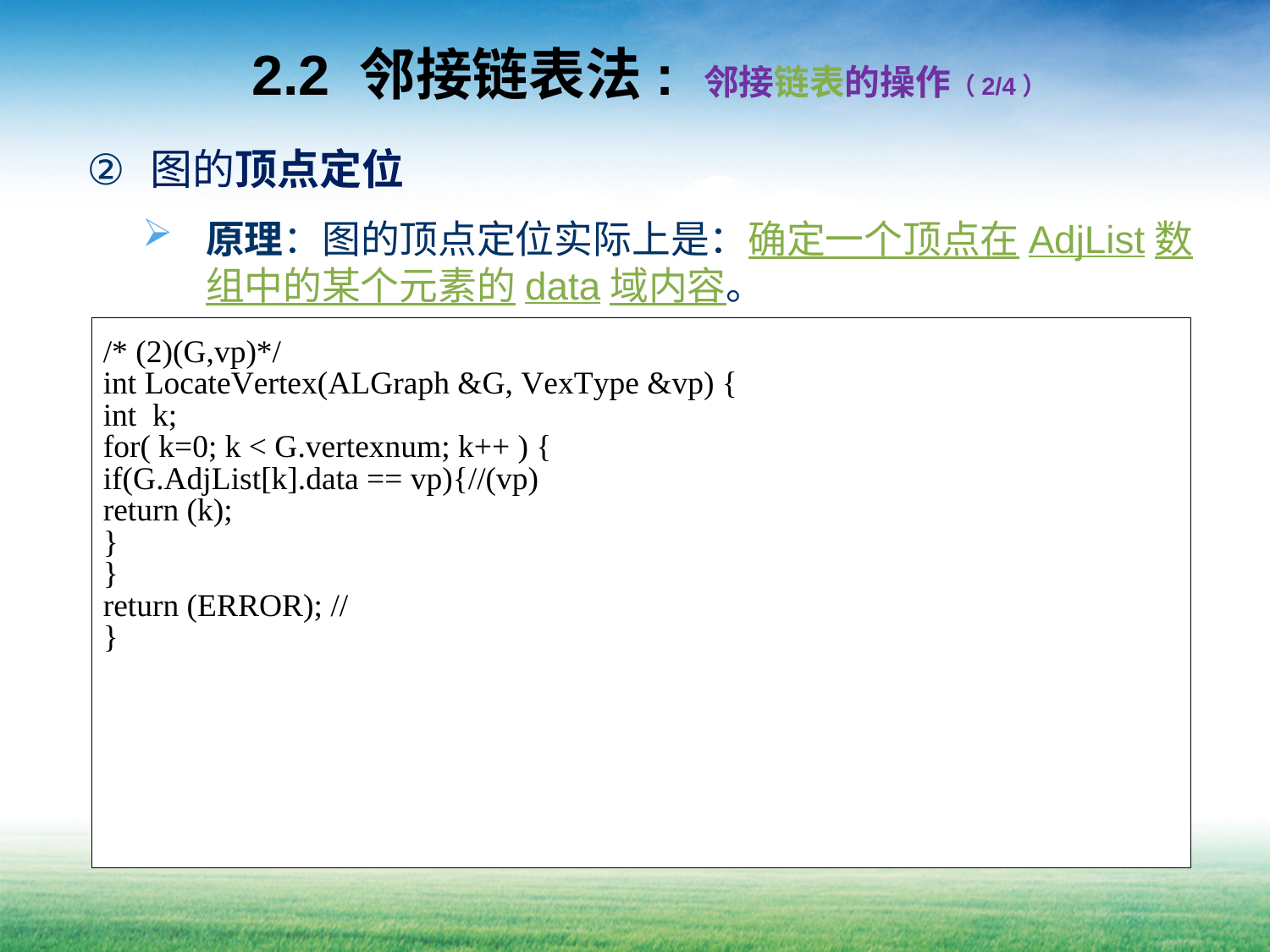

# 2.2 邻接链表法: 邻接链表的操作（2/4）
图的顶点定位
原理：图的顶点定位实际上是：确定一个顶点在AdjList数组中的某个元素的data域内容。